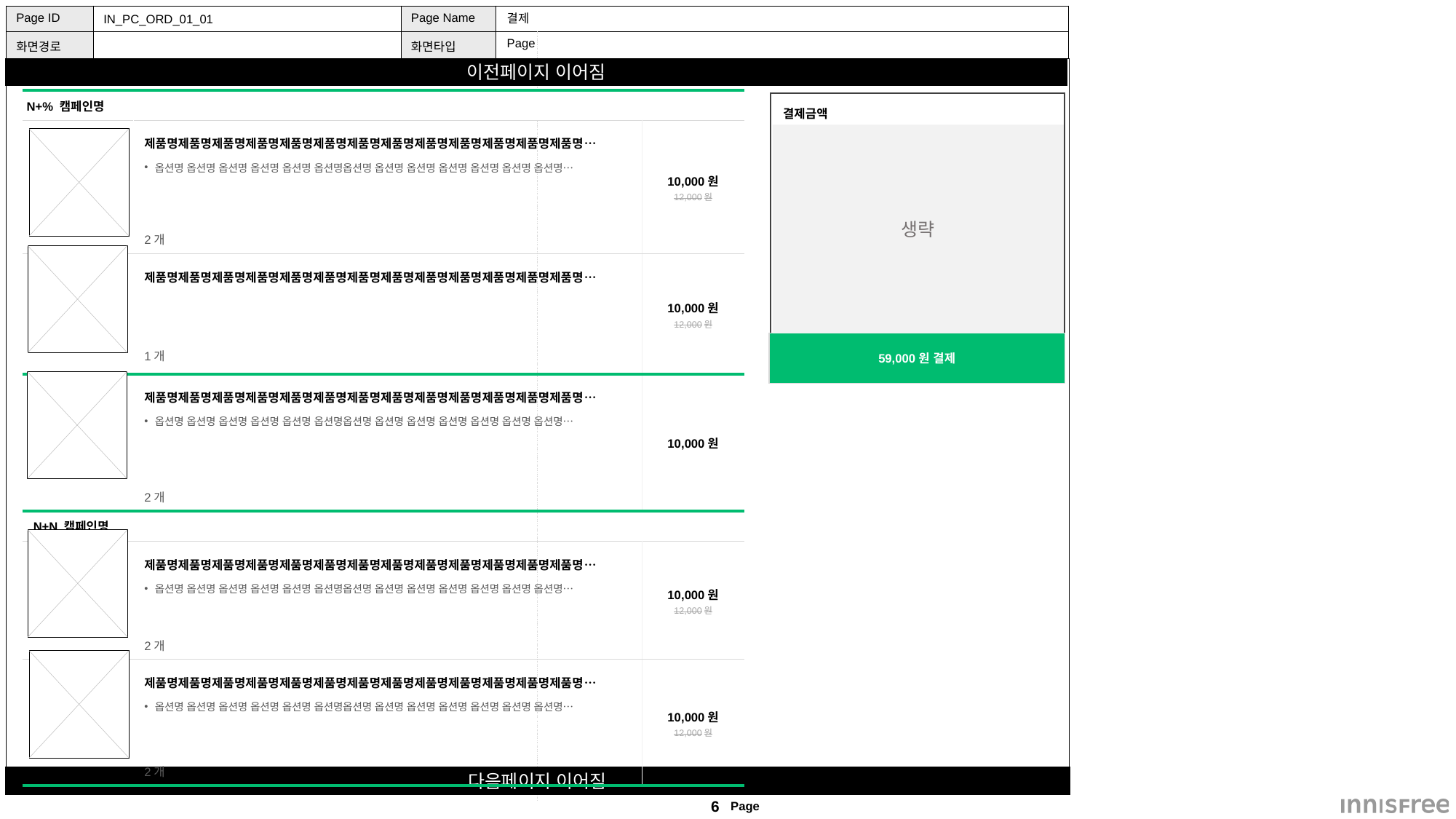

IN_PC_ORD_01_01
# 결제
Page
| N+% 캠페인명 |  |  |
| --- | --- | --- |
|  | 제품명제품명제품명제품명제품명제품명제품명제품명제품명제품명제품명제품명제품명… 옵션명 옵션명 옵션명 옵션명 옵션명 옵션명옵션명 옵션명 옵션명 옵션명 옵션명 옵션명 옵션명… | 10,000원 12,000원 |
|  | 2개 |  |
|  | 제품명제품명제품명제품명제품명제품명제품명제품명제품명제품명제품명제품명제품명… | 10,000원 12,000원 |
|  | 1개 |  |
|  | 제품명제품명제품명제품명제품명제품명제품명제품명제품명제품명제품명제품명제품명… 옵션명 옵션명 옵션명 옵션명 옵션명 옵션명옵션명 옵션명 옵션명 옵션명 옵션명 옵션명 옵션명… | 10,000원 |
|  | 2개 |  |
| N+N 캠페인명 |  |  |
|  | 제품명제품명제품명제품명제품명제품명제품명제품명제품명제품명제품명제품명제품명… 옵션명 옵션명 옵션명 옵션명 옵션명 옵션명옵션명 옵션명 옵션명 옵션명 옵션명 옵션명 옵션명… | 10,000원 12,000원 |
|  | 2개 |  |
|  | 제품명제품명제품명제품명제품명제품명제품명제품명제품명제품명제품명제품명제품명… 옵션명 옵션명 옵션명 옵션명 옵션명 옵션명옵션명 옵션명 옵션명 옵션명 옵션명 옵션명 옵션명… | 10,000원 12,000원 |
|  | 2개 |  |

결제금액
생략
59,000원 결제